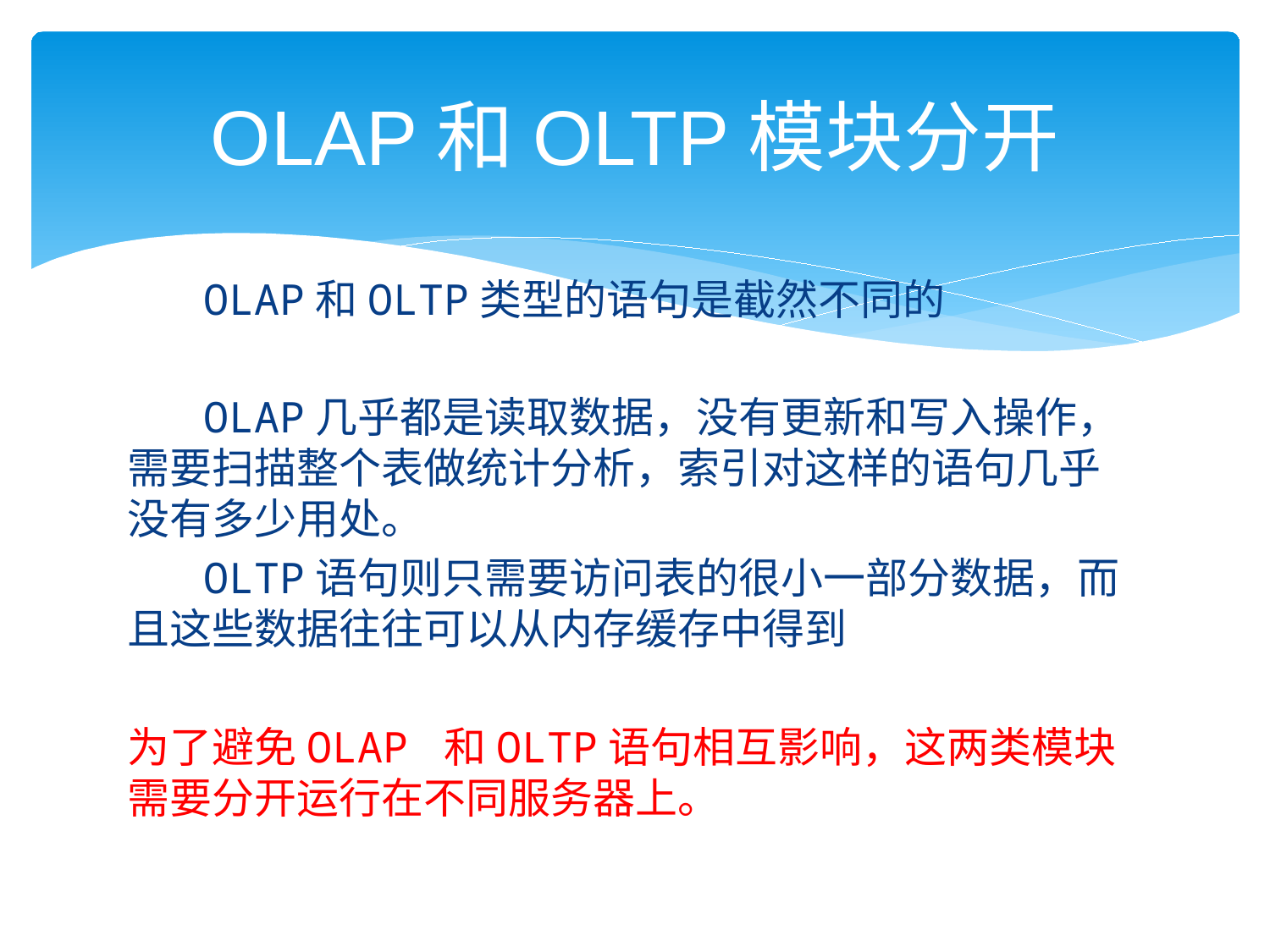

# OLAP和OLTP模块分开
   OLAP和OLTP类型的语句是截然不同的

   OLAP几乎都是读取数据，没有更新和写入操作，需要扫描整个表做统计分析，索引对这样的语句几乎没有多少用处。
   OLTP语句则只需要访问表的很小一部分数据，而且这些数据往往可以从内存缓存中得到

为了避免OLAP 和OLTP语句相互影响，这两类模块需要分开运行在不同服务器上。